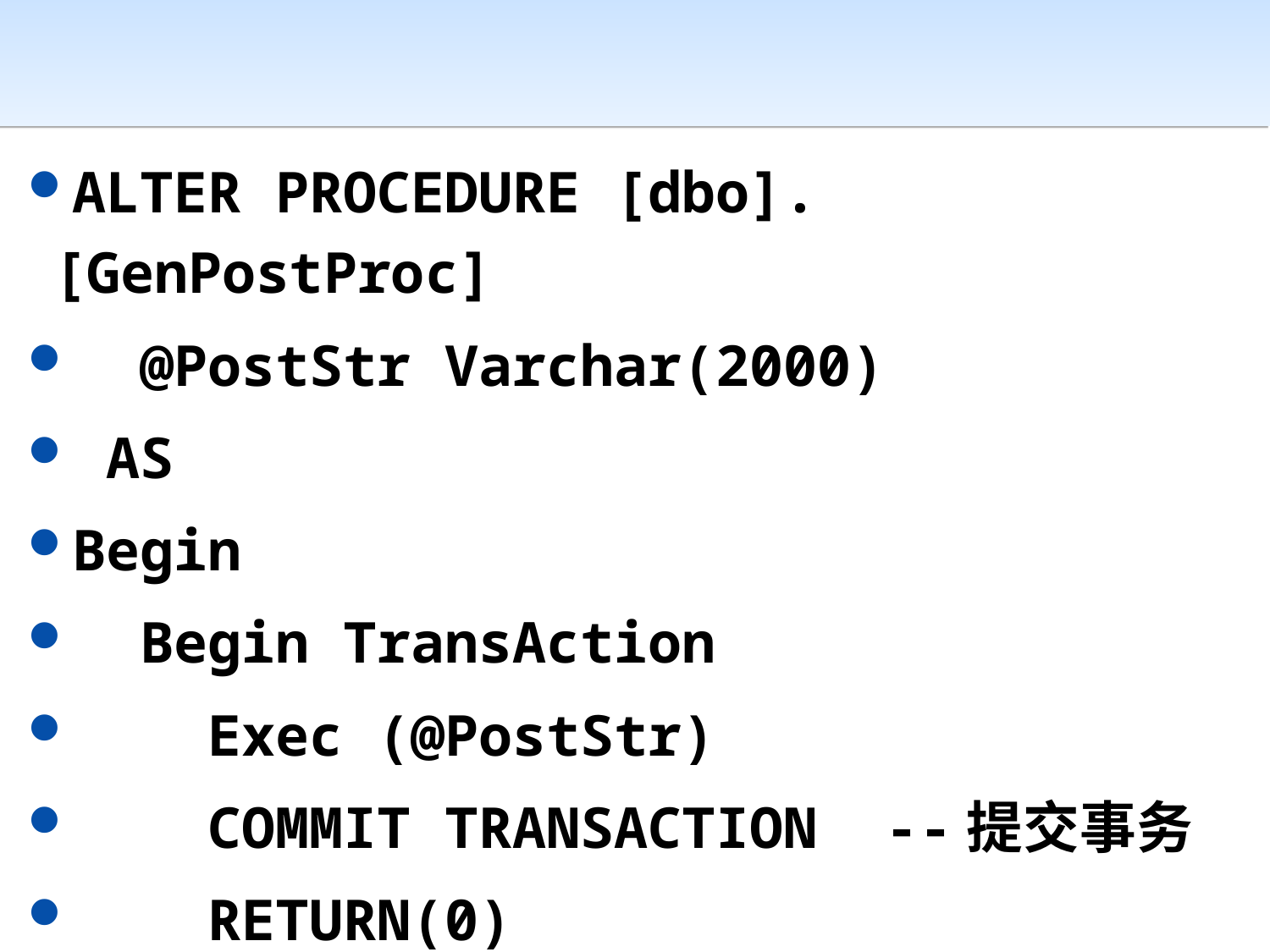

#
ALTER PROCEDURE [dbo].[GenPostProc]
  @PostStr Varchar(2000)
 AS
Begin
  Begin TransAction
    Exec (@PostStr)
    COMMIT TRANSACTION  --提交事务
    RETURN(0)
End